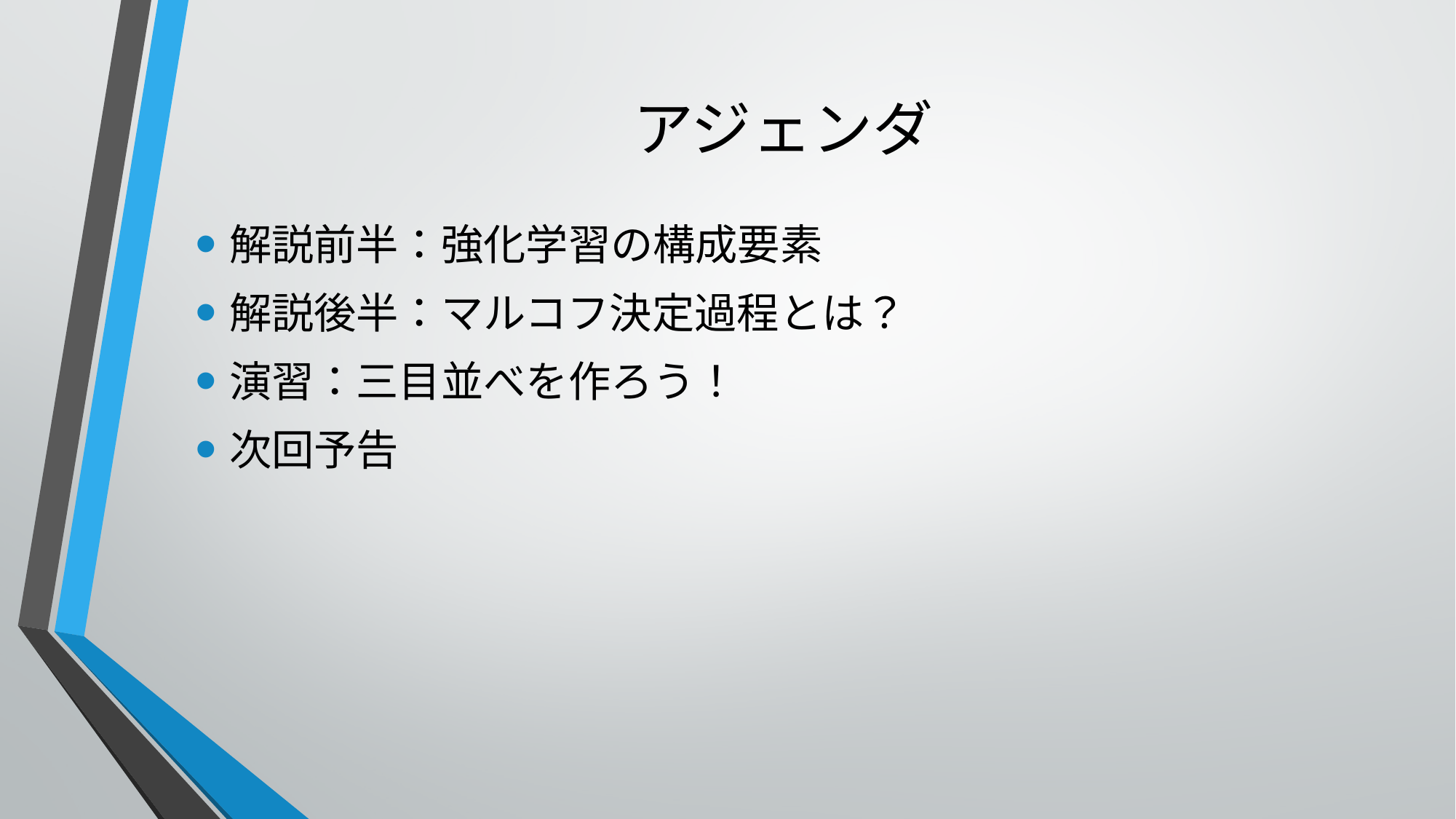

# アジェンダ
解説前半：強化学習の構成要素
解説後半：マルコフ決定過程とは？
演習：三目並べを作ろう！
次回予告